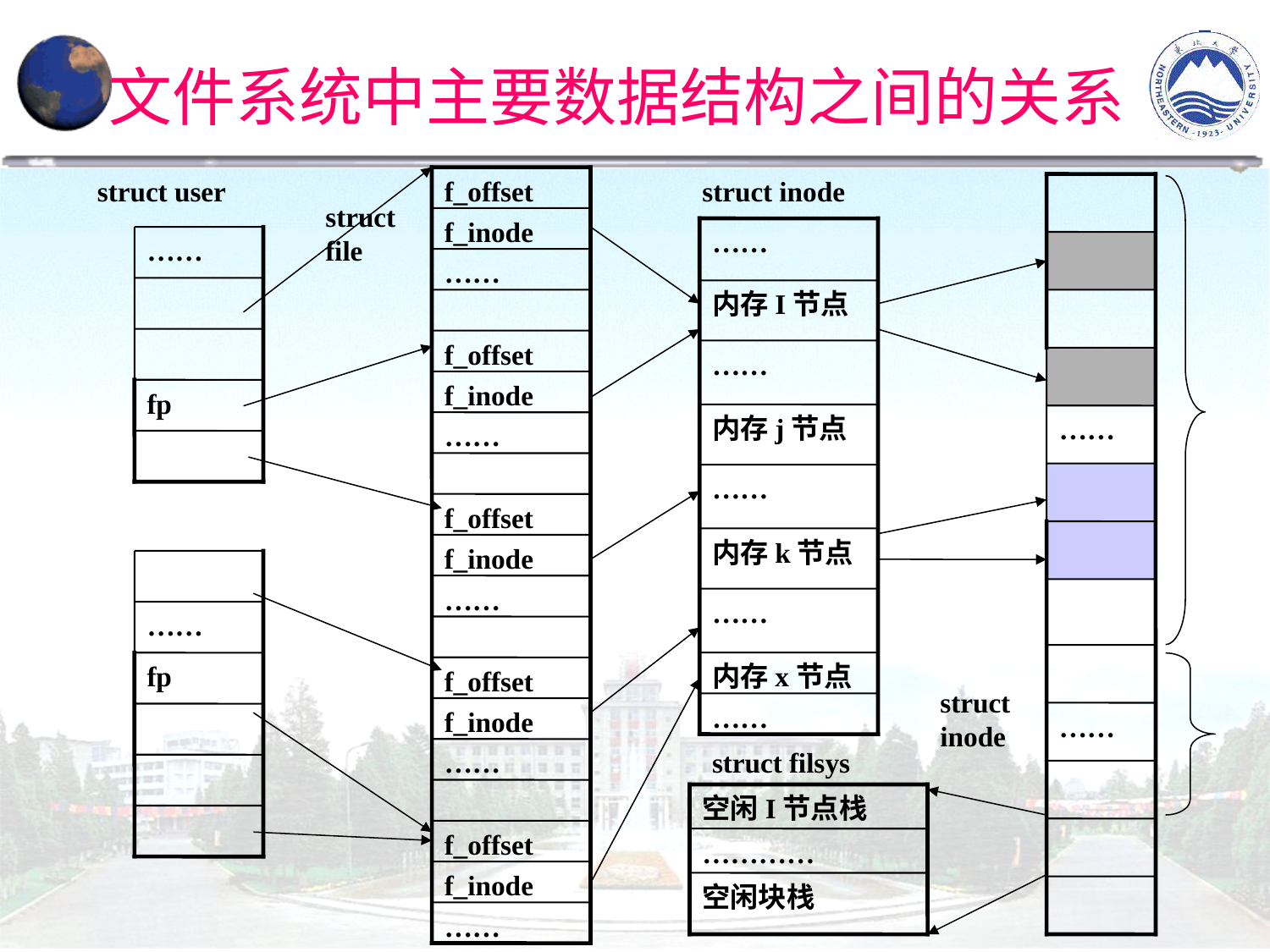

文件系统中主要数据结构之间的关系
struct user

f_offset

struct inode

struct file
f_inode

……

……

……

内存I节点

f_offset

……

f_inode

fp

内存j节点

……

……

……

f_offset

内存k节点

f_inode

……

……

……

内存x节点

fp

f_offset

struct inode

……

f_inode

……

struct filsys
……

空闲I节点栈

f_offset

…………

f_inode

空闲块栈

……